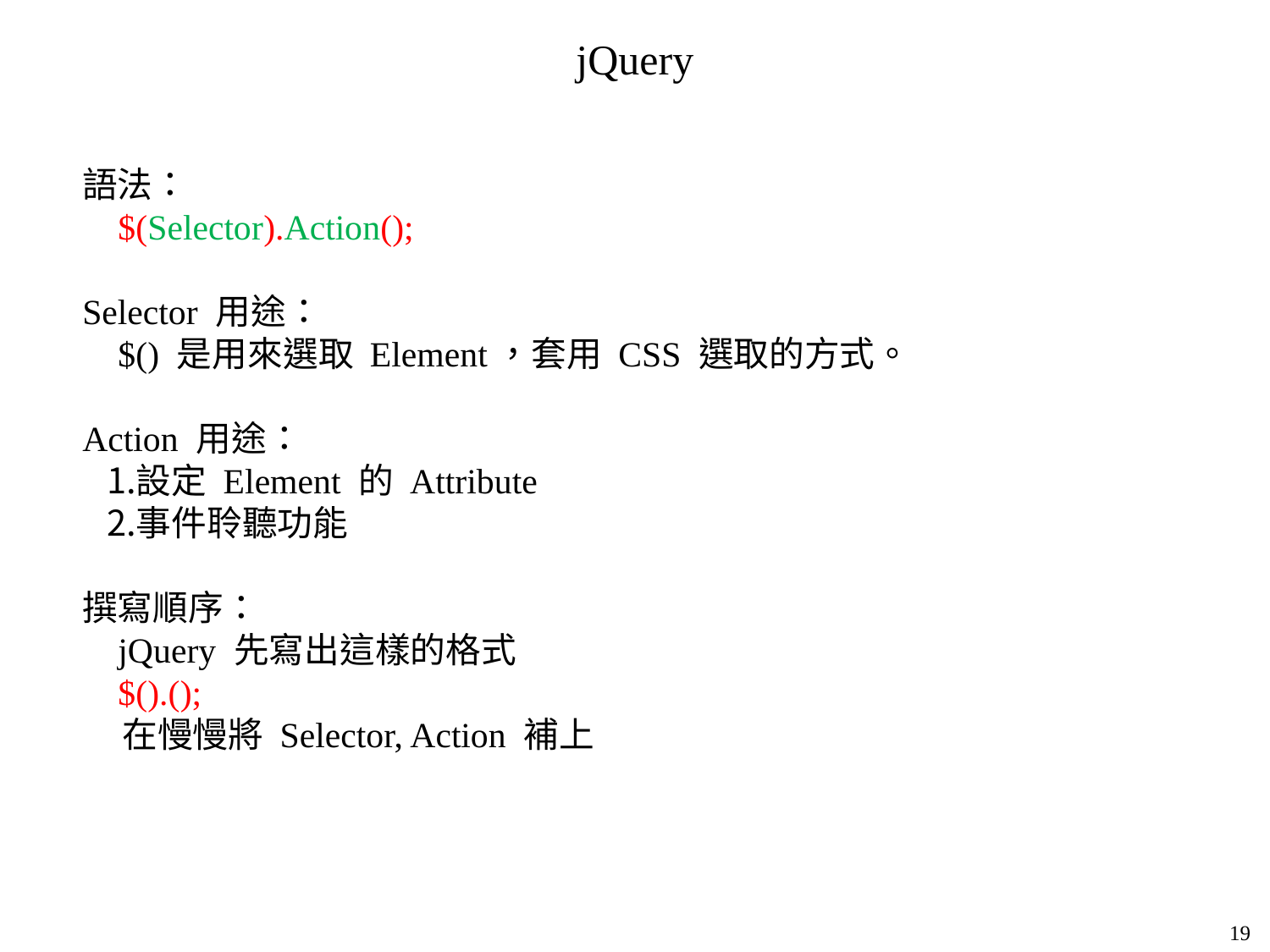

jQuery
語法：
    $(Selector).Action();

Selector 用途：
    $() 是用來選取 Element，套用 CSS 選取的方式。

Action 用途：
設定 Element 的 Attribute
事件聆聽功能

撰寫順序：
    jQuery 先寫出這樣的格式
    $().();
    在慢慢將 Selector, Action 補上
19